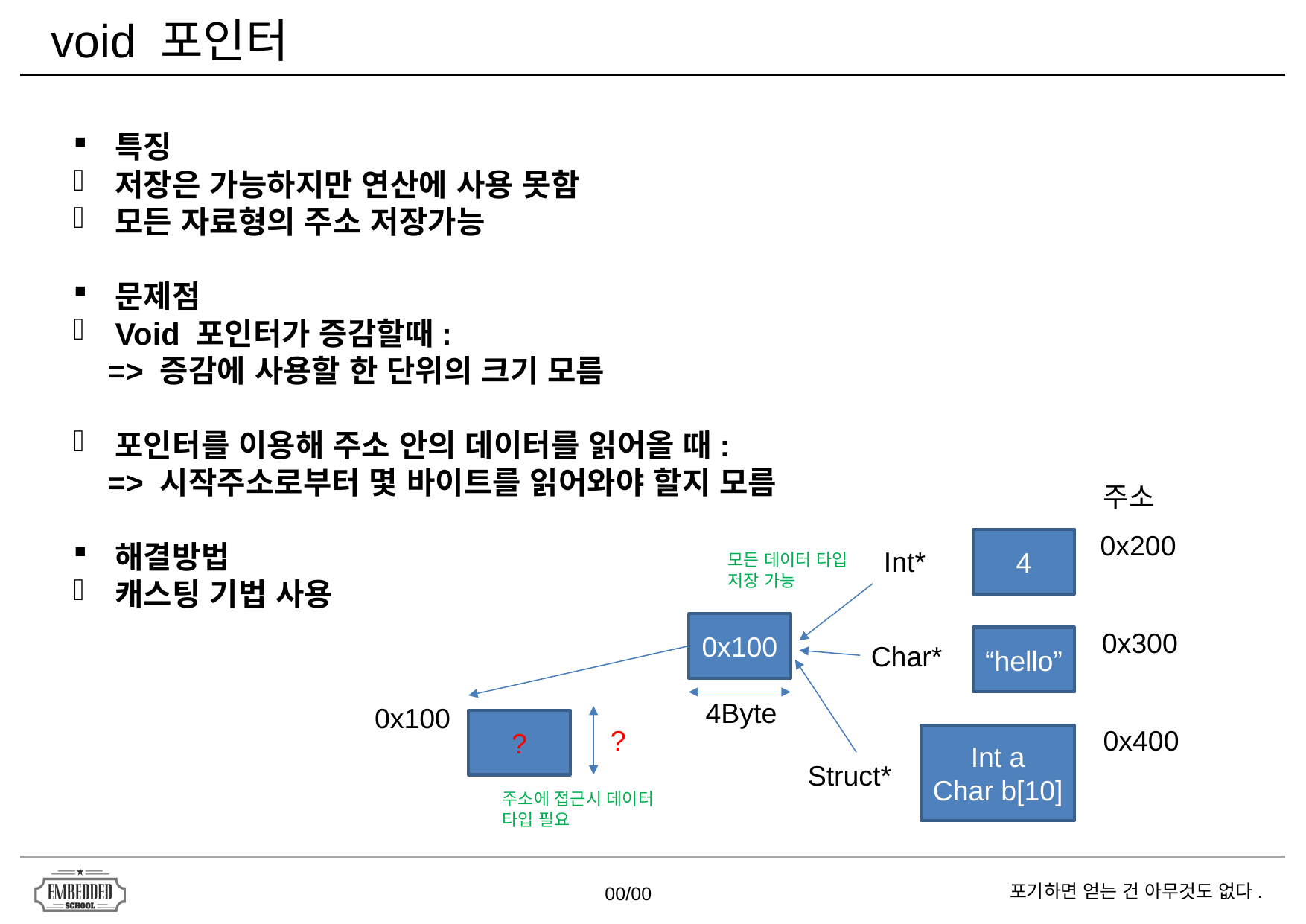

void 포인터
특징
저장은 가능하지만 연산에 사용 못함
모든 자료형의 주소 저장가능

문제점
Void 포인터가 증감할때:
    => 증감에 사용할 한 단위의 크기 모름

포인터를 이용해 주소 안의 데이터를 읽어올 때:
    => 시작주소로부터 몇 바이트를 읽어와야 할지 모름

해결방법
캐스팅 기법 사용

주소
0x200
4
Int*
모든 데이터 타입 저장 가능
0x100
0x300
“hello”
Char*
4Byte
0x100
?
?
0x400
Int a
Char b[10]
Struct*
주소에 접근시 데이터 타입 필요
00/00